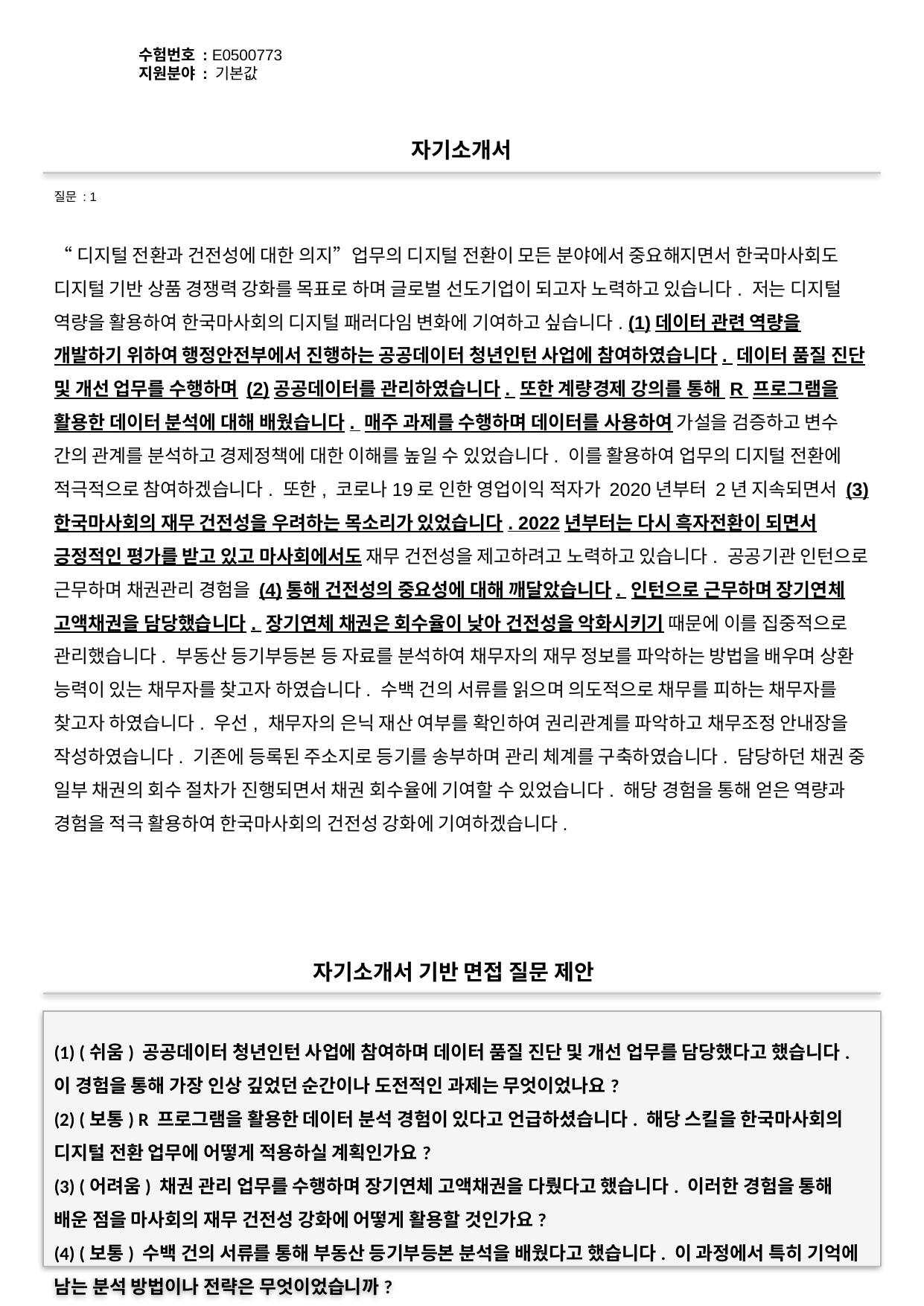

수험번호 : E0500773
지원분야 : 기본값
#

자기소개서

질문 : 1

“디지털 전환과 건전성에 대한 의지”업무의 디지털 전환이 모든 분야에서 중요해지면서 한국마사회도 디지털 기반 상품 경쟁력 강화를 목표로 하며 글로벌 선도기업이 되고자 노력하고 있습니다. 저는 디지털 역량을 활용하여 한국마사회의 디지털 패러다임 변화에 기여하고 싶습니다. (1)데이터 관련 역량을 개발하기 위하여 행정안전부에서 진행하는 공공데이터 청년인턴 사업에 참여하였습니다. 데이터 품질 진단 및 개선 업무를 수행하며 (2)공공데이터를 관리하였습니다. 또한 계량경제 강의를 통해 R 프로그램을 활용한 데이터 분석에 대해 배웠습니다. 매주 과제를 수행하며 데이터를 사용하여 가설을 검증하고 변수 간의 관계를 분석하고 경제정책에 대한 이해를 높일 수 있었습니다. 이를 활용하여 업무의 디지털 전환에 적극적으로 참여하겠습니다. 또한, 코로나19로 인한 영업이익 적자가 2020년부터 2년 지속되면서 (3)한국마사회의 재무 건전성을 우려하는 목소리가 있었습니다. 2022년부터는 다시 흑자전환이 되면서 긍정적인 평가를 받고 있고 마사회에서도 재무 건전성을 제고하려고 노력하고 있습니다. 공공기관 인턴으로 근무하며 채권관리 경험을 (4)통해 건전성의 중요성에 대해 깨달았습니다. 인턴으로 근무하며 장기연체 고액채권을 담당했습니다. 장기연체 채권은 회수율이 낮아 건전성을 악화시키기 때문에 이를 집중적으로 관리했습니다. 부동산 등기부등본 등 자료를 분석하여 채무자의 재무 정보를 파악하는 방법을 배우며 상환 능력이 있는 채무자를 찾고자 하였습니다. 수백 건의 서류를 읽으며 의도적으로 채무를 피하는 채무자를 찾고자 하였습니다. 우선, 채무자의 은닉 재산 여부를 확인하여 권리관계를 파악하고 채무조정 안내장을 작성하였습니다. 기존에 등록된 주소지로 등기를 송부하며 관리 체계를 구축하였습니다. 담당하던 채권 중 일부 채권의 회수 절차가 진행되면서 채권 회수율에 기여할 수 있었습니다. 해당 경험을 통해 얻은 역량과 경험을 적극 활용하여 한국마사회의 건전성 강화에 기여하겠습니다.

자기소개서 기반 면접 질문 제안

(1) (쉬움) 공공데이터 청년인턴 사업에 참여하며 데이터 품질 진단 및 개선 업무를 담당했다고 했습니다. 이 경험을 통해 가장 인상 깊었던 순간이나 도전적인 과제는 무엇이었나요?
(2) (보통) R 프로그램을 활용한 데이터 분석 경험이 있다고 언급하셨습니다. 해당 스킬을 한국마사회의 디지털 전환 업무에 어떻게 적용하실 계획인가요?
(3) (어려움) 채권 관리 업무를 수행하며 장기연체 고액채권을 다뤘다고 했습니다. 이러한 경험을 통해 배운 점을 마사회의 재무 건전성 강화에 어떻게 활용할 것인가요?
(4) (보통) 수백 건의 서류를 통해 부동산 등기부등본 분석을 배웠다고 했습니다. 이 과정에서 특히 기억에 남는 분석 방법이나 전략은 무엇이었습니까?